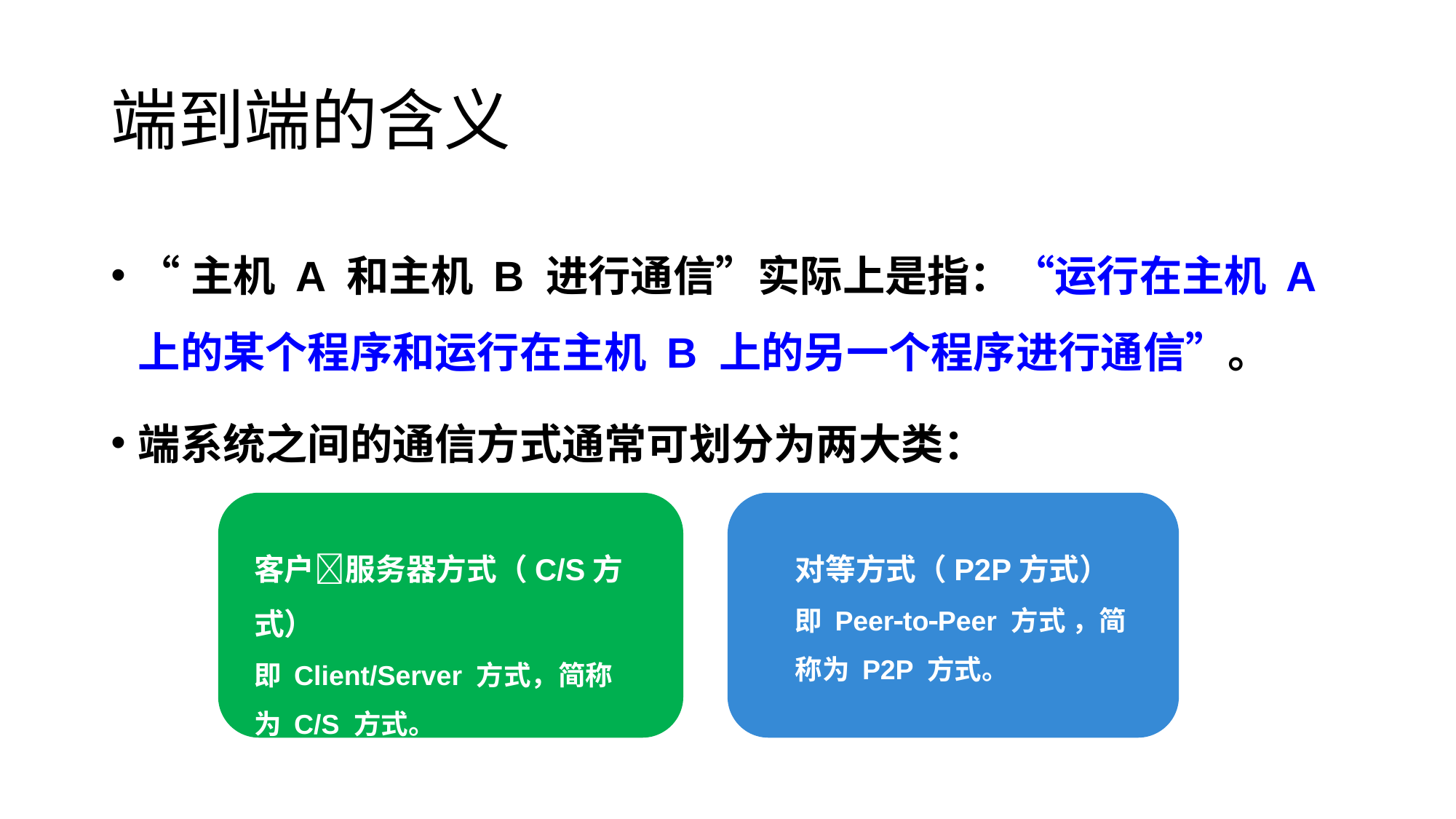

# 端到端的含义
“主机 A 和主机 B 进行通信”实际上是指：“运行在主机 A 上的某个程序和运行在主机 B 上的另一个程序进行通信”。
端系统之间的通信方式通常可划分为两大类：

客户−服务器方式（C/S方式）
即 Client/Server 方式，简称为 C/S 方式。
对等方式（P2P方式）
即 Peer−to−Peer 方式 ，简称为 P2P 方式。